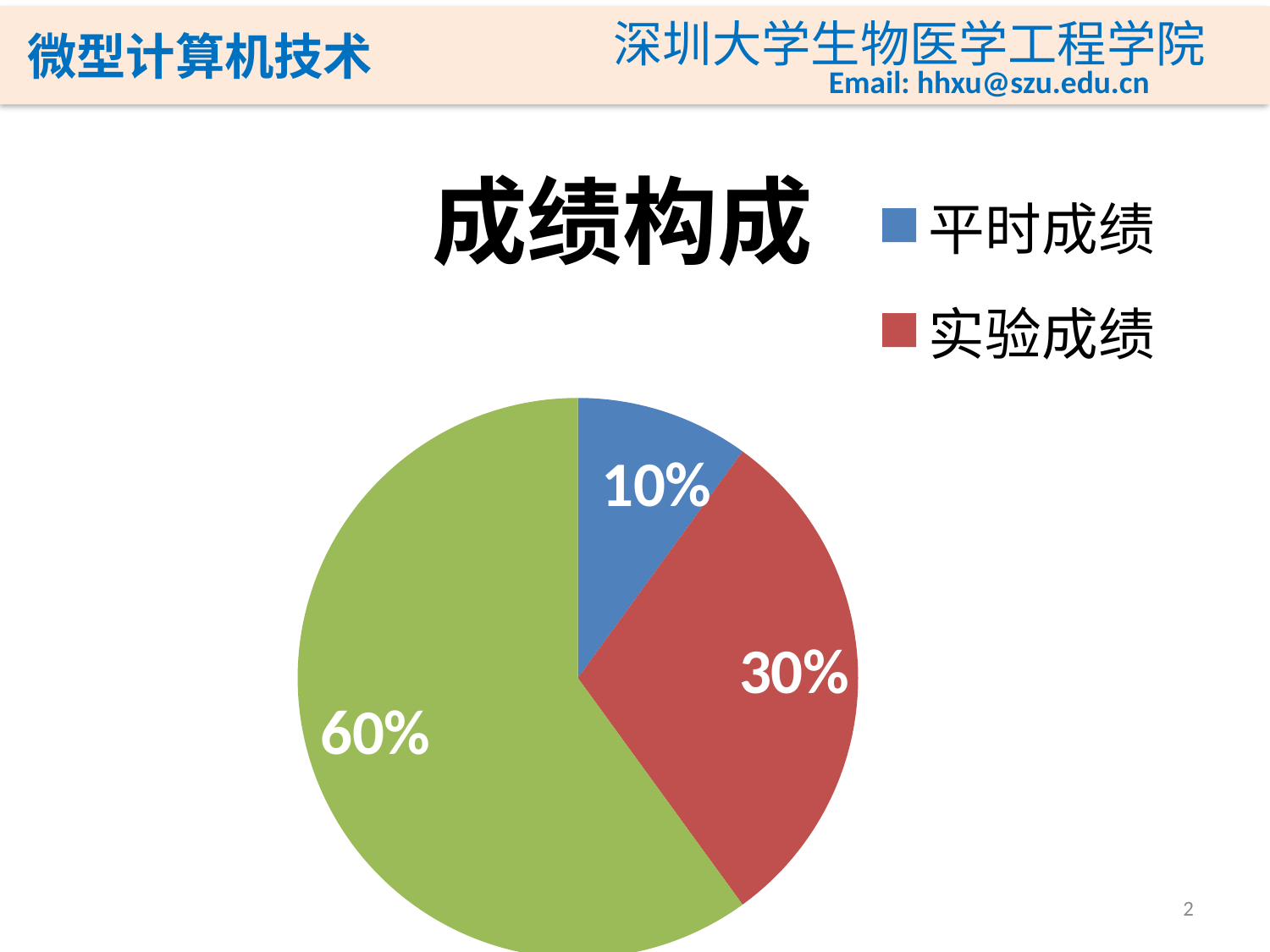

### Chart: 成绩构成

| Category | 成绩比例 |
|---|---|
| 平时成绩 | 0.1 |
| 实验成绩 | 0.3 |
| 考试成绩 | 0.6 |
2